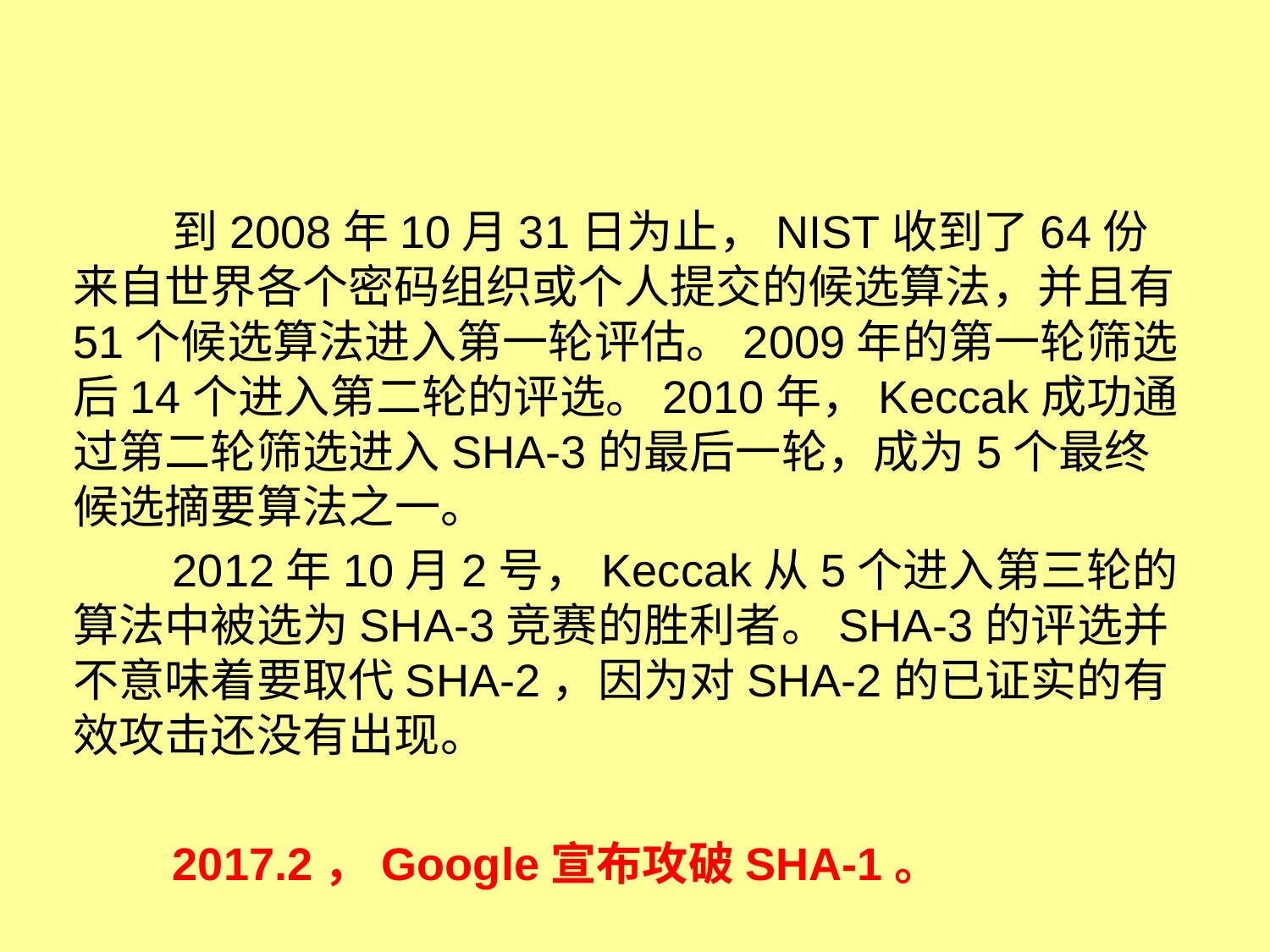

#
到2008年10月31日为止，NIST收到了64份来自世界各个密码组织或个人提交的候选算法，并且有51个候选算法进入第一轮评估。2009年的第一轮筛选后14个进入第二轮的评选。2010年，Keccak成功通过第二轮筛选进入SHA-3的最后一轮，成为5个最终候选摘要算法之一。
2012年10月2号，Keccak从5个进入第三轮的算法中被选为SHA-3竞赛的胜利者。SHA-3的评选并不意味着要取代SHA-2，因为对SHA-2的已证实的有效攻击还没有出现。

2017.2，Google宣布攻破SHA-1。